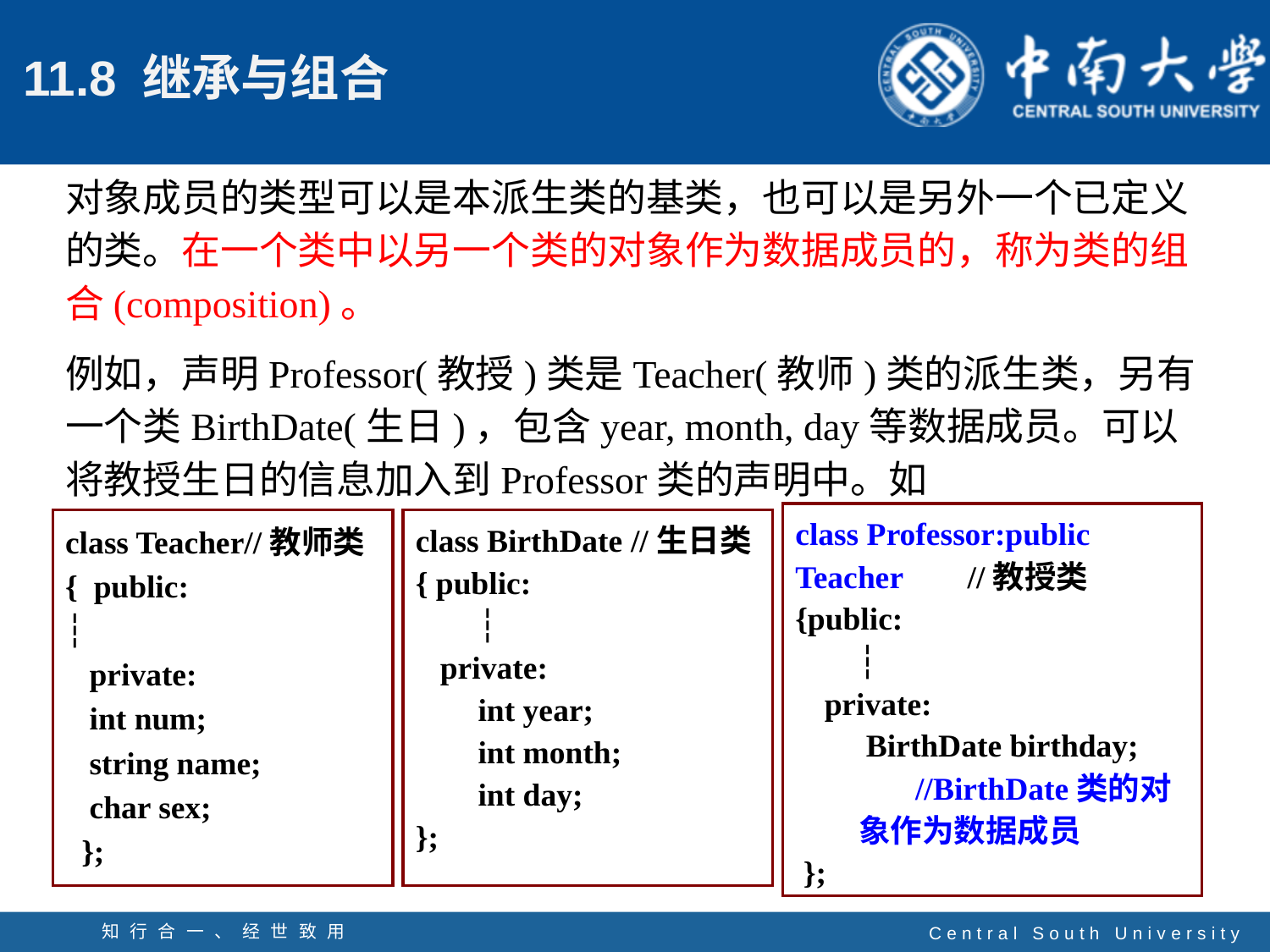

对象成员的类型可以是本派生类的基类，也可以是另外一个已定义的类。在一个类中以另一个类的对象作为数据成员的，称为类的组合(composition)。
例如，声明Professor(教授)类是Teacher(教师)类的派生类，另有一个类BirthDate(生日)，包含year, month, day等数据成员。可以将教授生日的信息加入到Professor类的声明中。如
class Professor:public Teacher        //教授类
{public:
┆
  private:
 BirthDate birthday;              //BirthDate类的对象作为数据成员
 };
class Teacher//教师类
{  public:
┆
   private:
   int num;
   string name;
   char sex;
  };
class BirthDate //生日类
{ public:
┆
private:
int year;
int month;
int day;
};

知行合一、经世致用
自强不息 厚德载物
Central South University